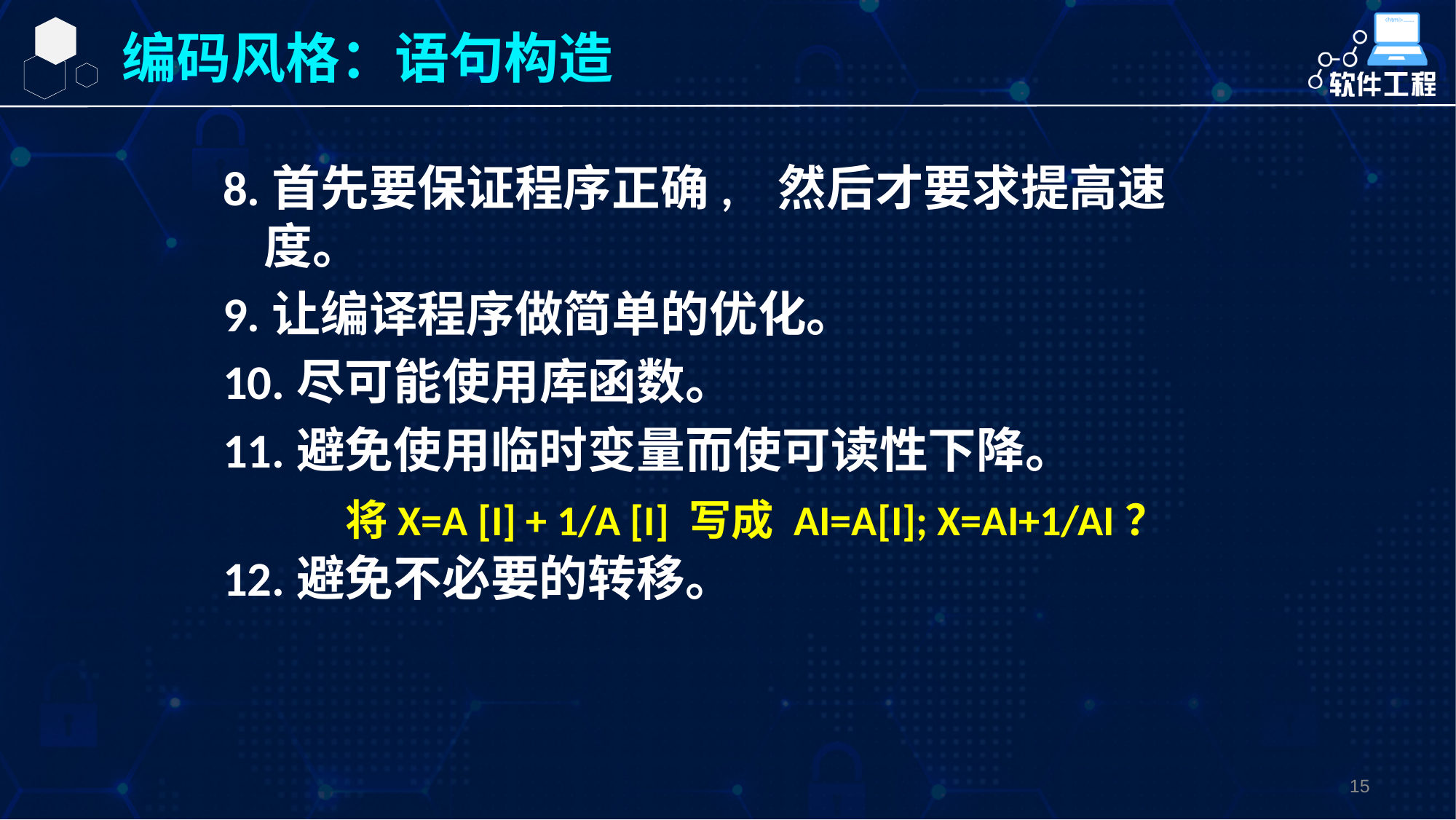

编码风格：语句构造
8.首先要保证程序正确,   然后才要求提高速度。
9.让编译程序做简单的优化。
10.尽可能使用库函数。
11.避免使用临时变量而使可读性下降。
          将X=A [I] + 1/A [I] 写成 AI=A[I]; X=AI+1/AI？
12.避免不必要的转移。
15